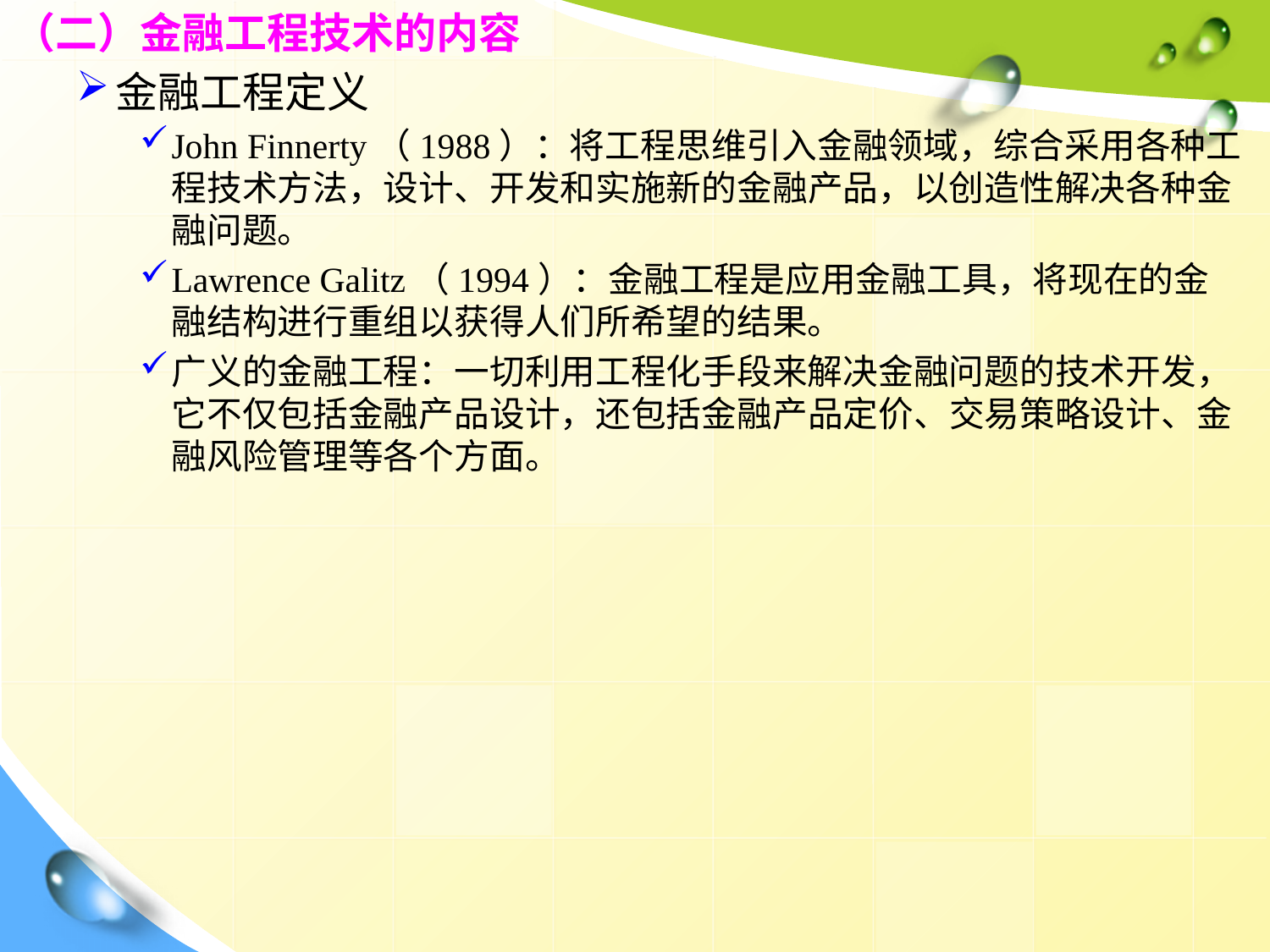

（二）金融工程技术的内容
金融工程定义
John Finnerty（1988）：将工程思维引入金融领域，综合采用各种工程技术方法，设计、开发和实施新的金融产品，以创造性解决各种金融问题。
Lawrence Galitz（1994）：金融工程是应用金融工具，将现在的金融结构进行重组以获得人们所希望的结果。
广义的金融工程：一切利用工程化手段来解决金融问题的技术开发，它不仅包括金融产品设计，还包括金融产品定价、交易策略设计、金融风险管理等各个方面。